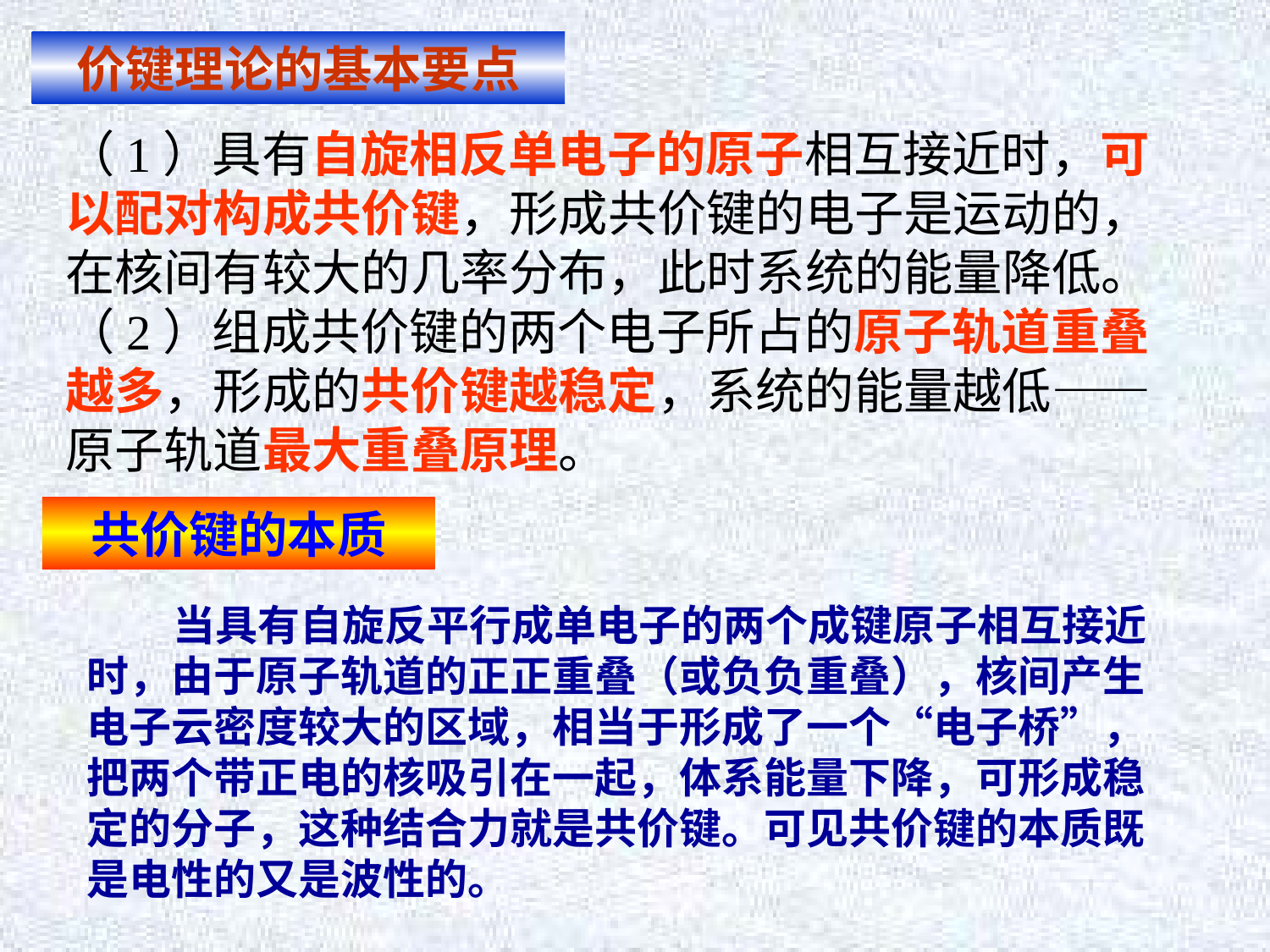

价键理论的基本要点
（1）具有自旋相反单电子的原子相互接近时，可以配对构成共价键，形成共价键的电子是运动的，在核间有较大的几率分布，此时系统的能量降低。
（2）组成共价键的两个电子所占的原子轨道重叠越多，形成的共价键越稳定，系统的能量越低——原子轨道最大重叠原理。
共价键的本质
        当具有自旋反平行成单电子的两个成键原子相互接近时，由于原子轨道的正正重叠（或负负重叠），核间产生电子云密度较大的区域，相当于形成了一个“电子桥”，把两个带正电的核吸引在一起，体系能量下降，可形成稳定的分子，这种结合力就是共价键。可见共价键的本质既是电性的又是波性的。